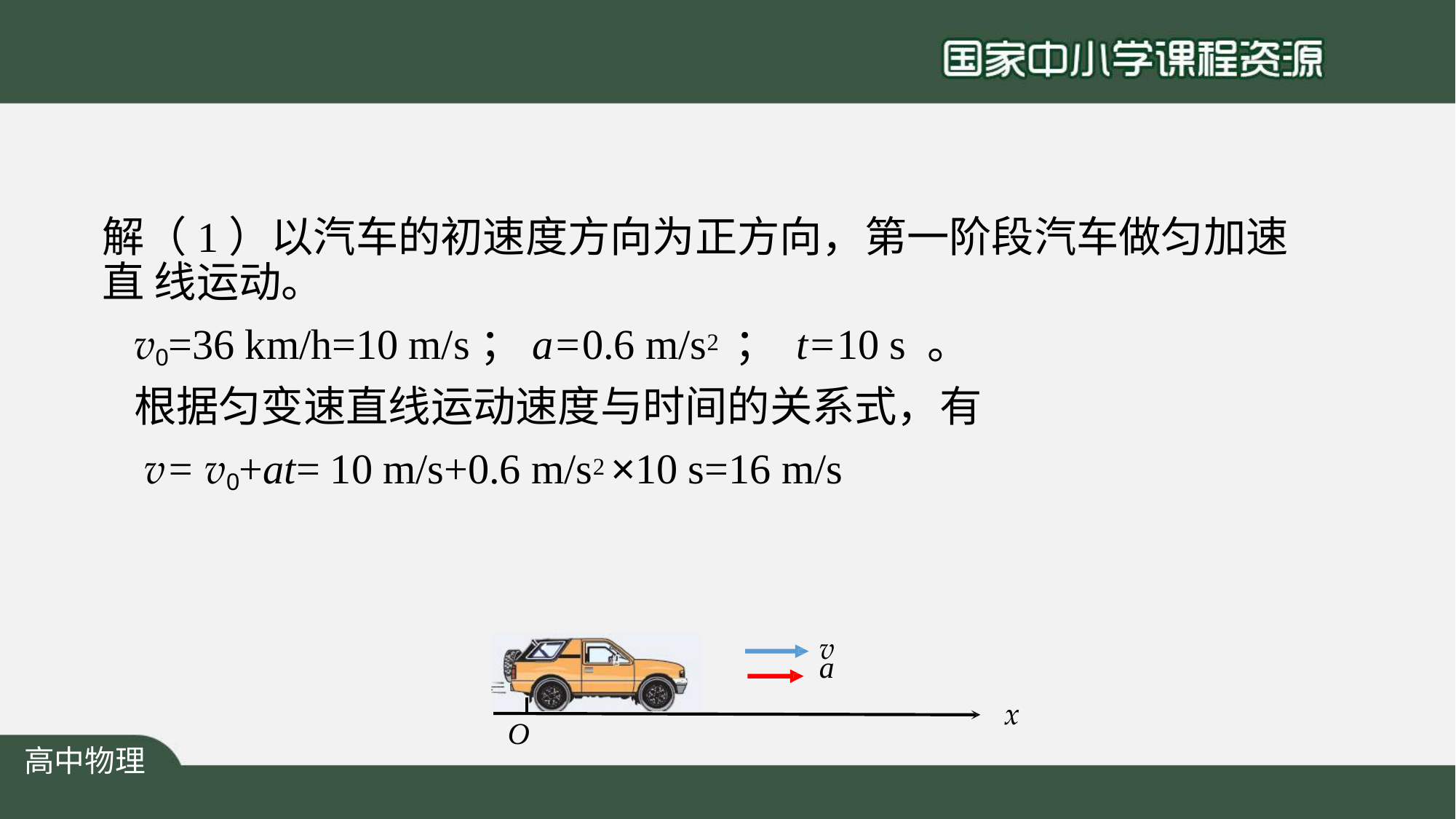

# 解（1）以汽车的初速度方向为正方向，第一阶段汽车做匀加速直 线运动。
v0=36 km/h=10 m/s；a=0.6 m/s2 ； t=10 s 。
根据匀变速直线运动速度与时间的关系式，有
v= v0+at= 10 m/s+0.6 m/s2 ×10 s=16 m/s
v

a

x

O
高中物理